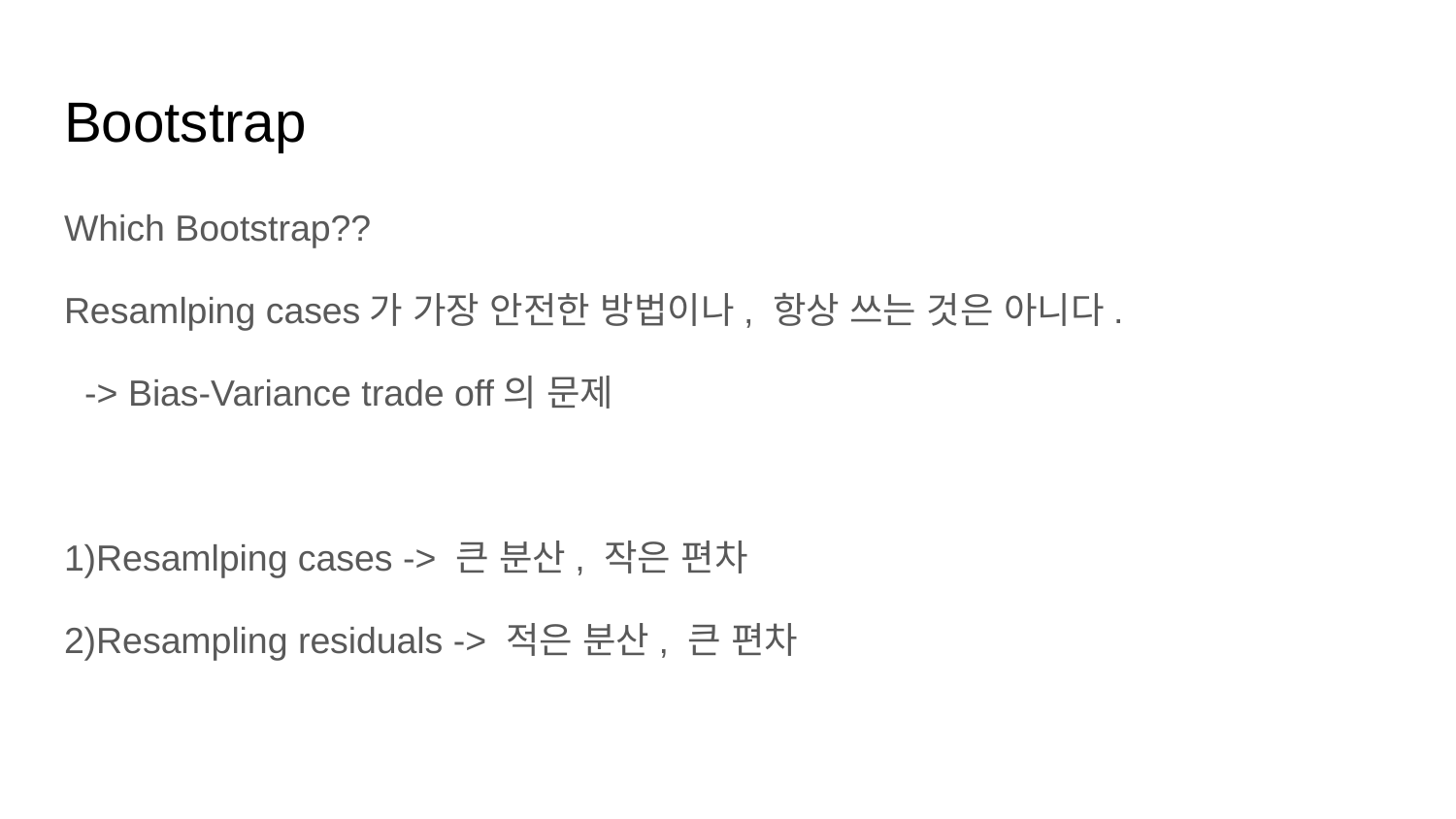

# Bootstrap
Which Bootstrap??
Resamlping cases가 가장 안전한 방법이나, 항상 쓰는 것은 아니다.
  -> Bias-Variance trade off의 문제

1)Resamlping cases -> 큰 분산, 작은 편차
2)Resampling residuals -> 적은 분산, 큰 편차